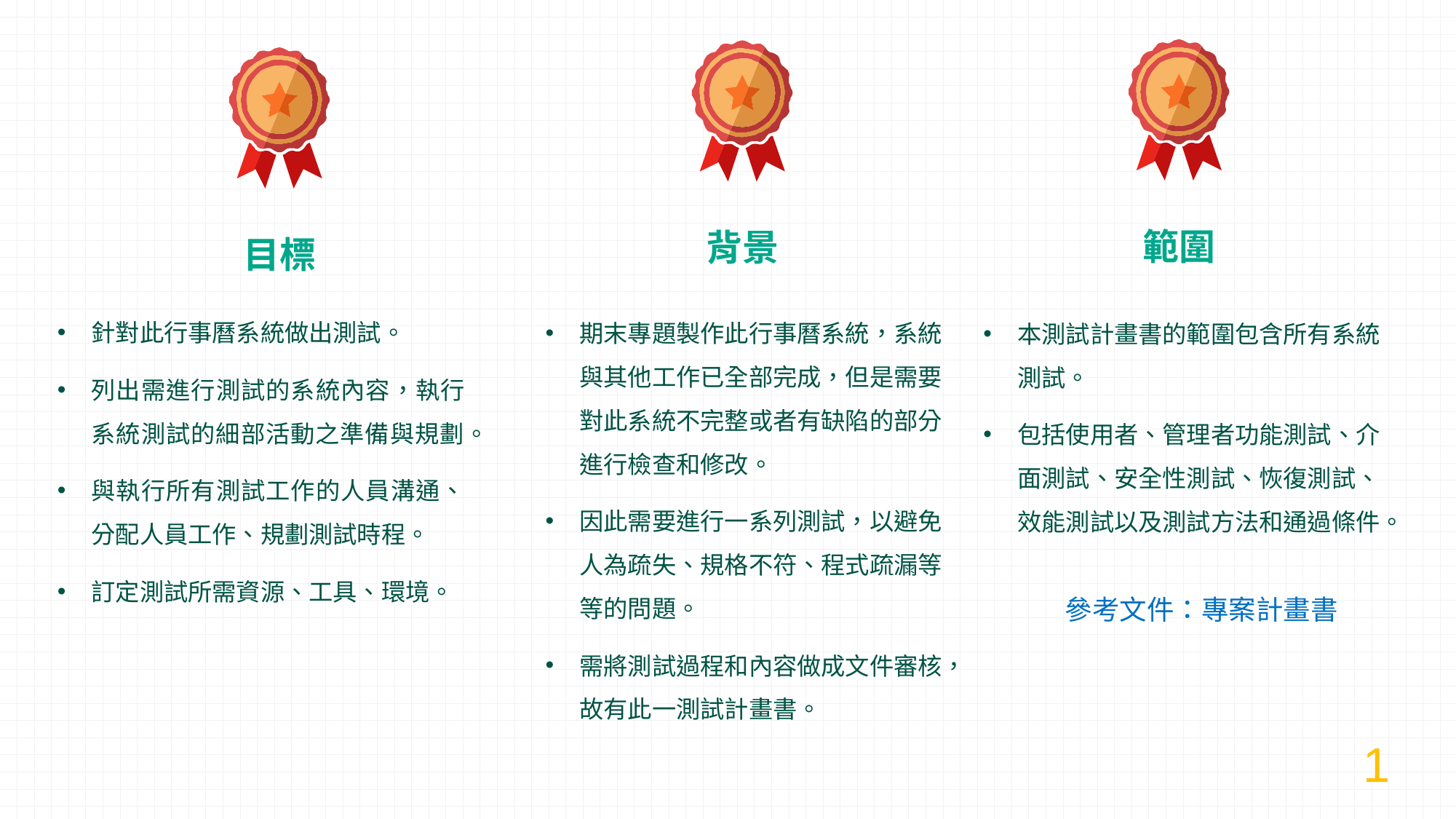

範圍

背景

目標
針對此行事曆系統做出測試。

列出需進行測試的系統內容，執行系統測試的細部活動之準備與規劃。

與執行所有測試工作的人員溝通、分配人員工作、規劃測試時程。

訂定測試所需資源、工具、環境。
期末專題製作此行事曆系統，系統與其他工作已全部完成，但是需要對此系統不完整或者有缺陷的部分進行檢查和修改。

因此需要進行一系列測試，以避免人為疏失、規格不符、程式疏漏等等的問題。

需將測試過程和內容做成文件審核，故有此一測試計畫書。
本測試計畫書的範圍包含所有系統測試。

包括使用者、管理者功能測試、介面測試、安全性測試、恢復測試、效能測試以及測試方法和通過條件。
參考文件：專案計畫書
1